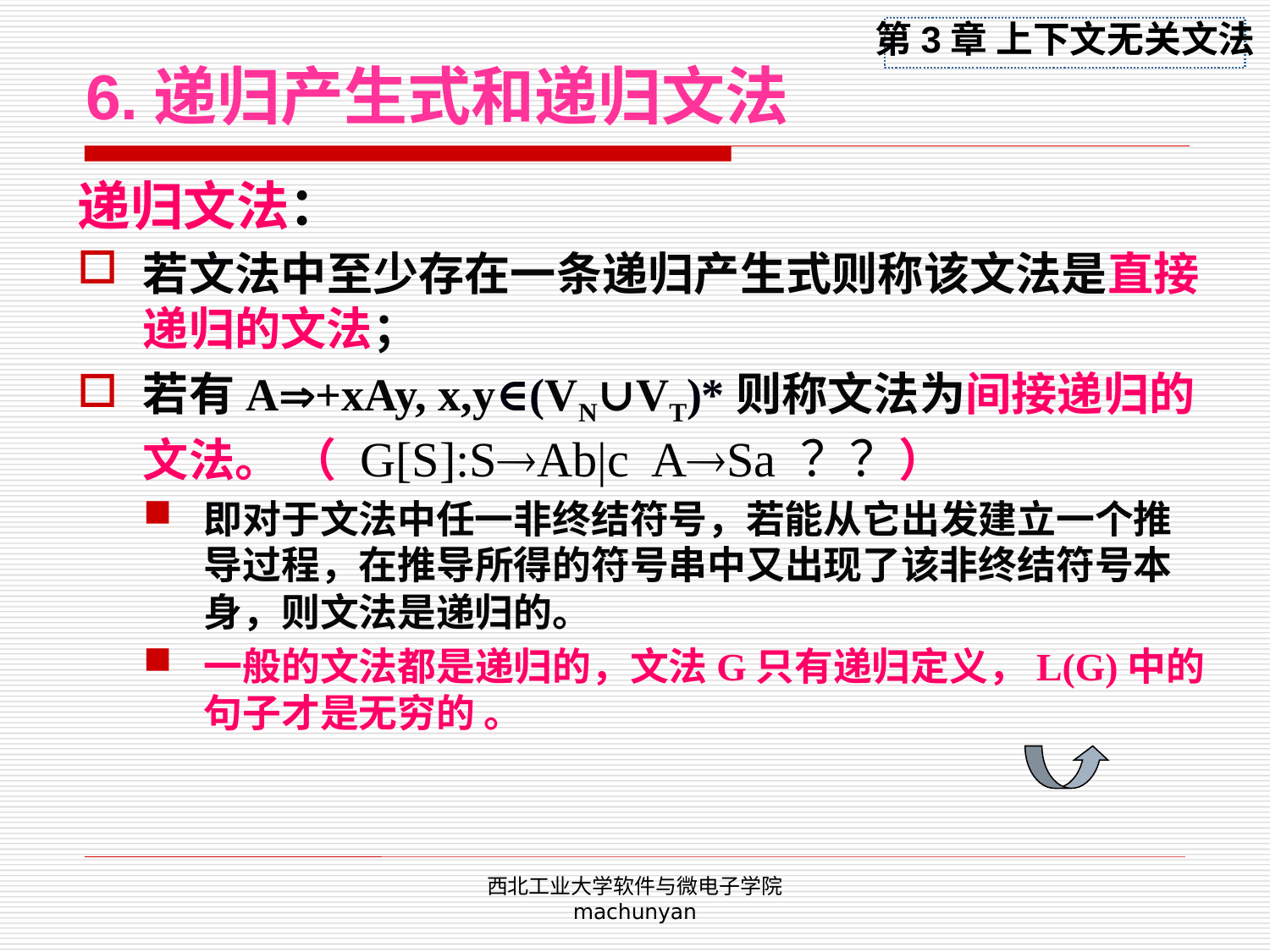

6.递归产生式和递归文法
递归文法：
若文法中至少存在一条递归产生式则称该文法是直接递归的文法；
若有A⇒+xAy, x,y∈(VN∪VT)*则称文法为间接递归的文法。 （ G[S]:S→Ab|c  A→Sa ？？）
即对于文法中任一非终结符号，若能从它出发建立一个推导过程，在推导所得的符号串中又出现了该非终结符号本身，则文法是递归的。
一般的文法都是递归的，文法G只有递归定义，L(G)中的句子才是无穷的 。

西北工业大学软件与微电子学院 machunyan
40